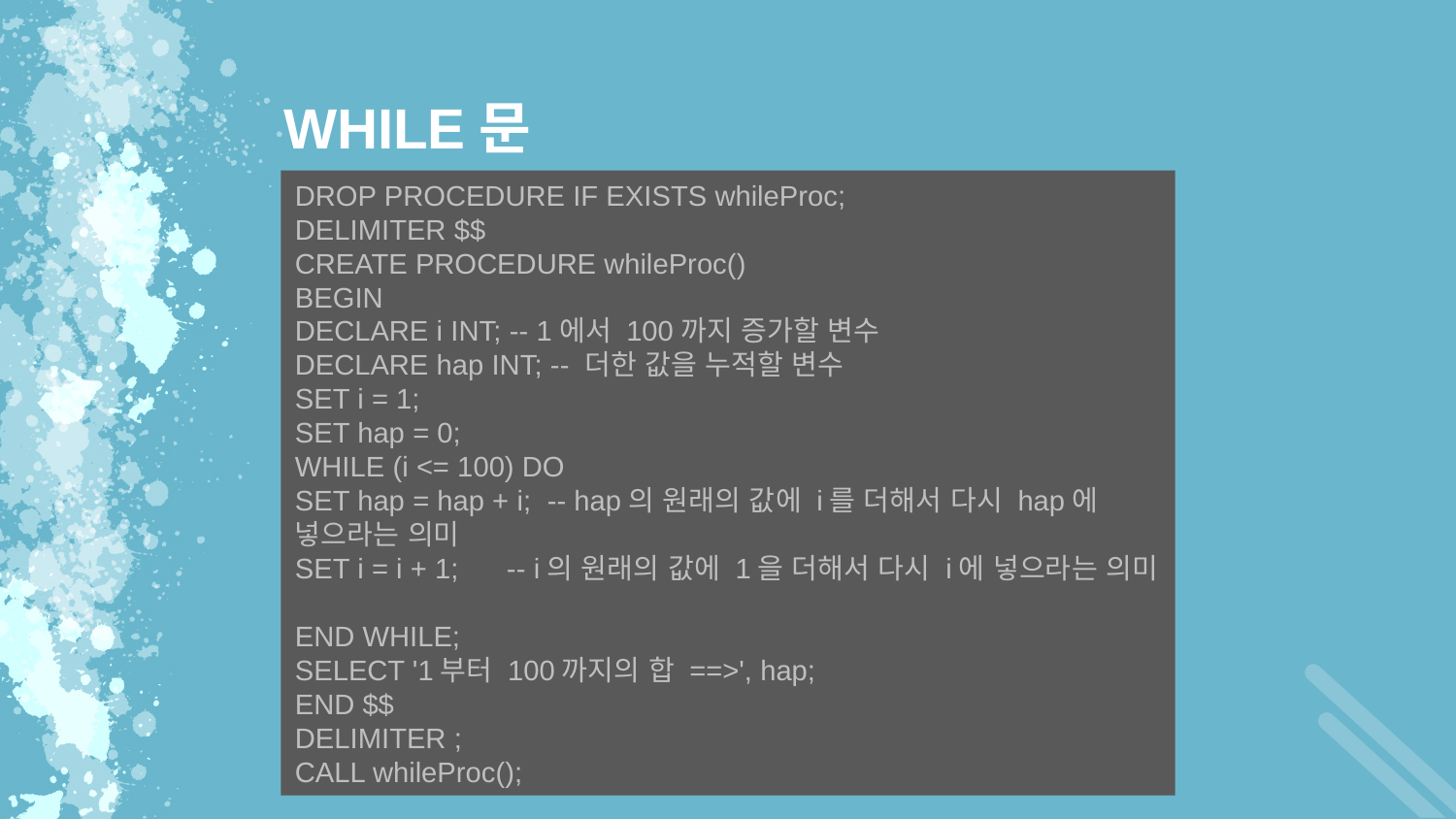

WHILE문
DROP PROCEDURE IF EXISTS whileProc;
DELIMITER $$
CREATE PROCEDURE whileProc()
BEGIN
DECLARE i INT; -- 1에서 100까지 증가할 변수
DECLARE hap INT; -- 더한 값을 누적할 변수
SET i = 1;
SET hap = 0;
WHILE (i <= 100) DO
SET hap = hap + i;  -- hap의 원래의 값에 i를 더해서 다시 hap에 넣으라는 의미
SET i = i + 1;      -- i의 원래의 값에 1을 더해서 다시 i에 넣으라는 의미
END WHILE;
SELECT '1부터 100까지의 합 ==>', hap;
END $$
DELIMITER ;
CALL whileProc();